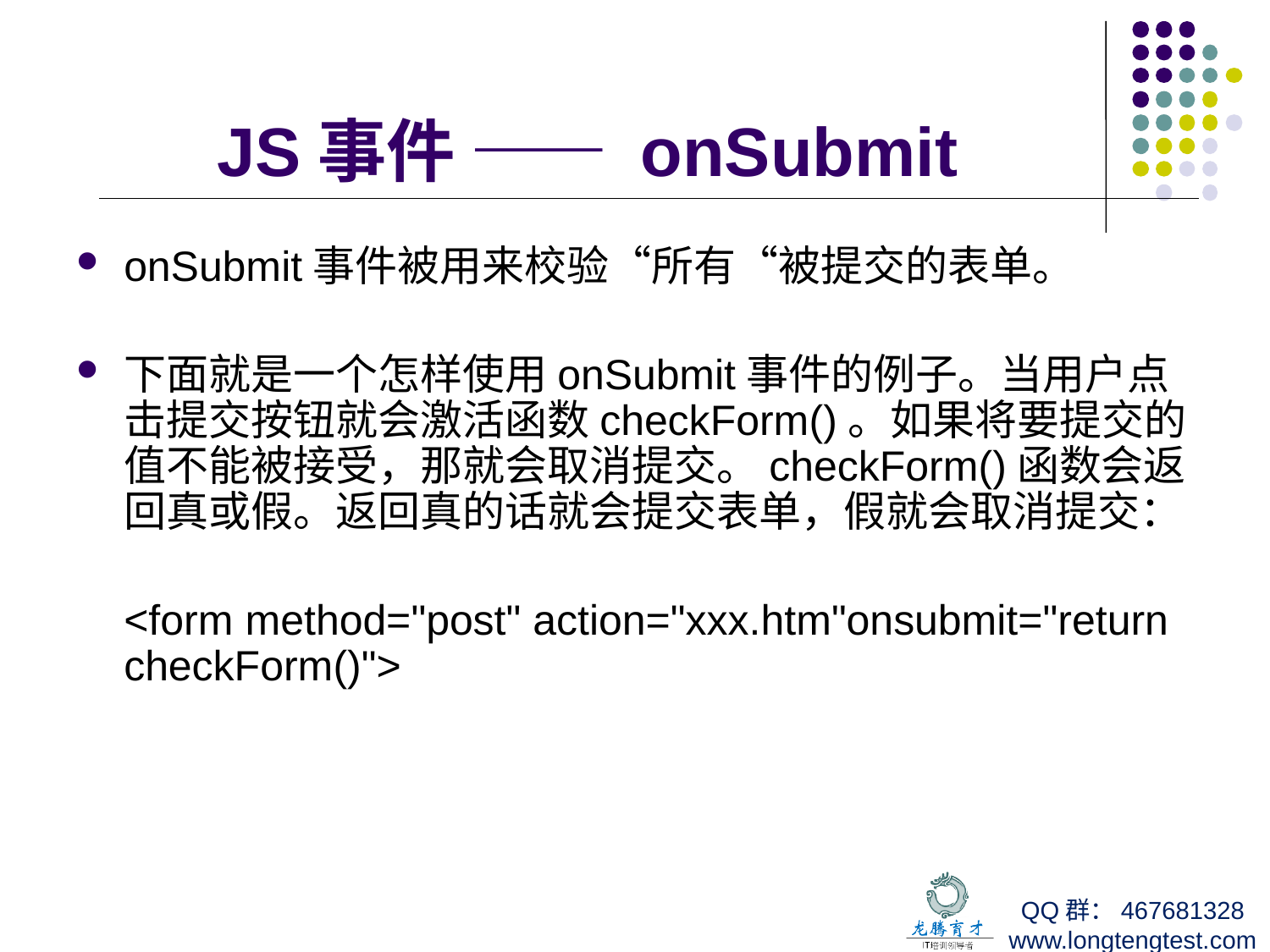

# JS事件 —— onSubmit
onSubmit事件被用来校验“所有“被提交的表单。

下面就是一个怎样使用onSubmit事件的例子。当用户点击提交按钮就会激活函数checkForm()。如果将要提交的值不能被接受，那就会取消提交。checkForm()函数会返回真或假。返回真的话就会提交表单，假就会取消提交：

	<form method="post" action="xxx.htm"onsubmit="return checkForm()">